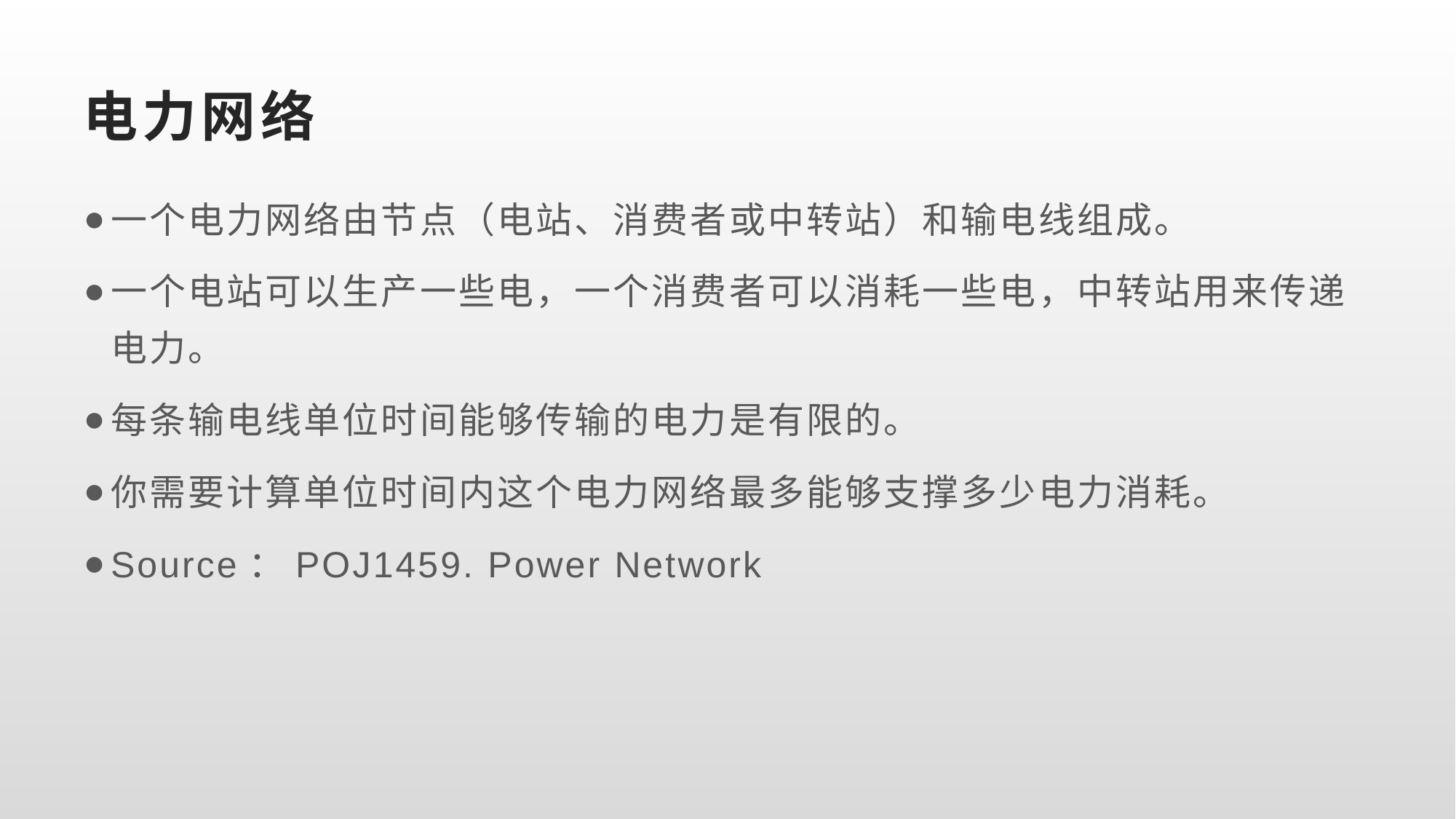

# 电力网络
一个电力网络由节点（电站、消费者或中转站）和输电线组成。
一个电站可以生产一些电，一个消费者可以消耗一些电，中转站用来传递电力。
每条输电线单位时间能够传输的电力是有限的。
你需要计算单位时间内这个电力网络最多能够支撑多少电力消耗。
Source：POJ1459. Power Network